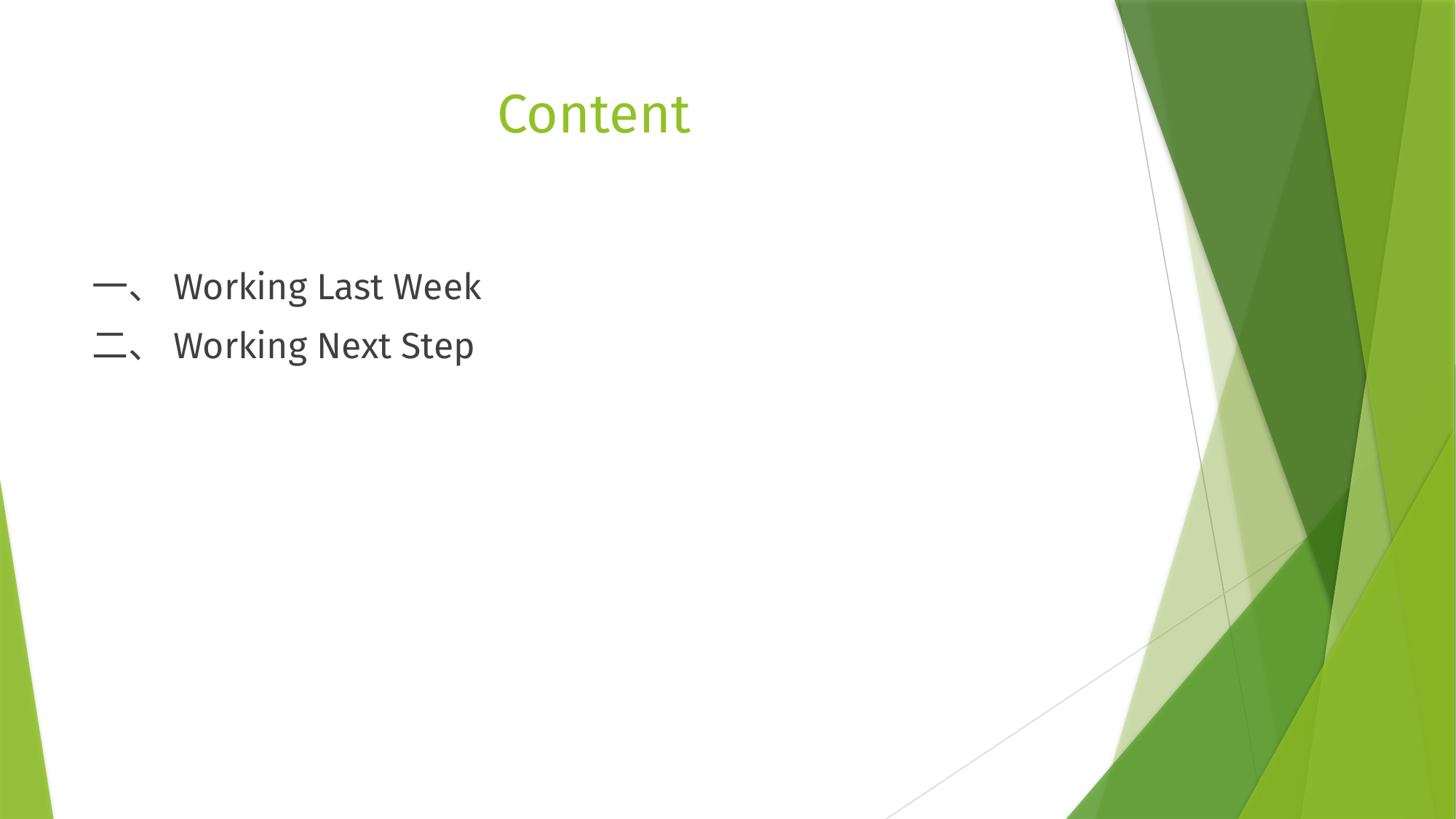

# Content
一、Working Last Week
二、Working Next Step